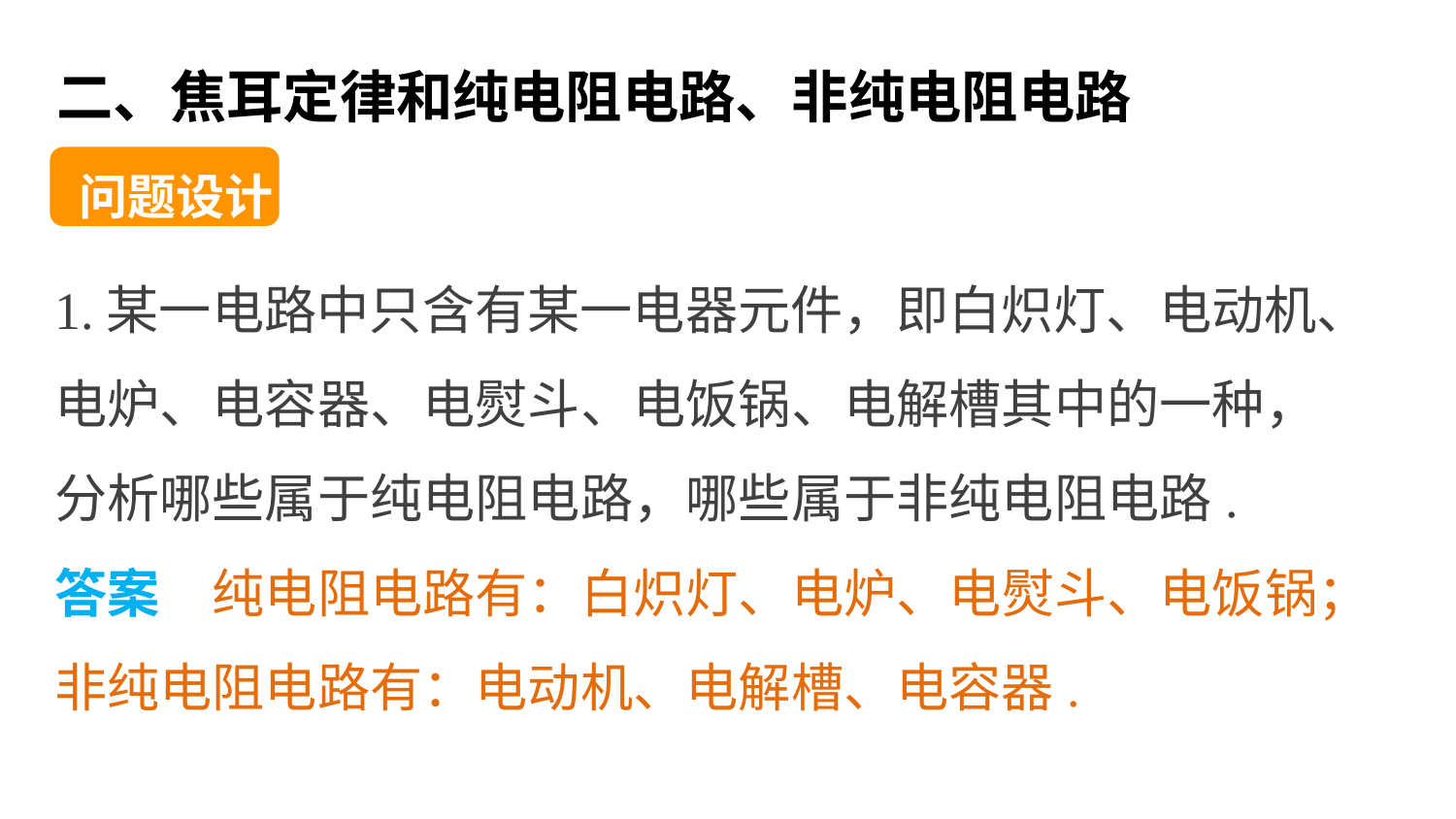

二、焦耳定律和纯电阻电路、非纯电阻电路
 问题设计
1.某一电路中只含有某一电器元件，即白炽灯、电动机、电炉、电容器、电熨斗、电饭锅、电解槽其中的一种，分析哪些属于纯电阻电路，哪些属于非纯电阻电路.
答案　纯电阻电路有：白炽灯、电炉、电熨斗、电饭锅；非纯电阻电路有：电动机、电解槽、电容器.